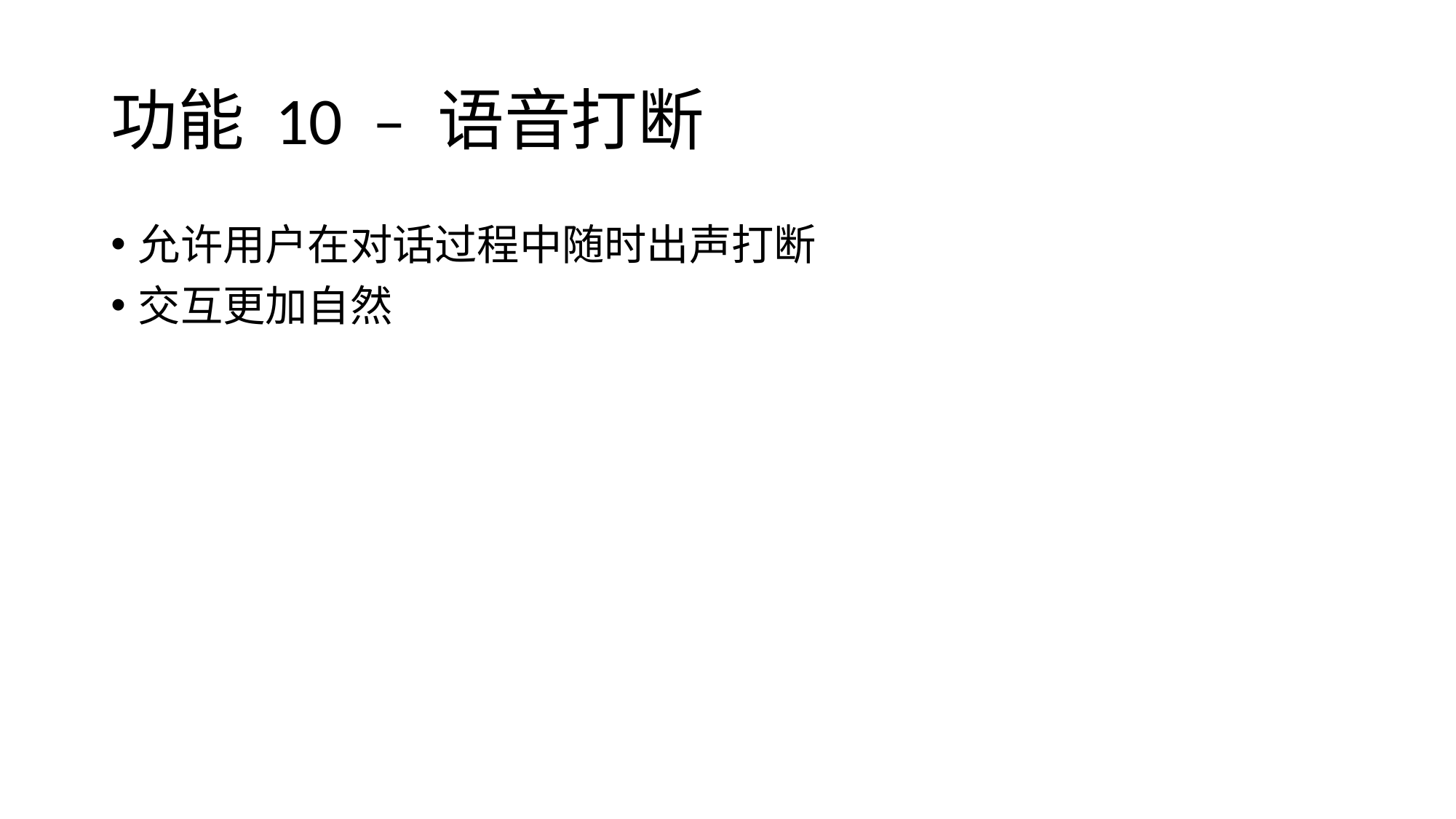

# 功能 10  – 语音打断
允许用户在对话过程中随时出声打断
交互更加自然